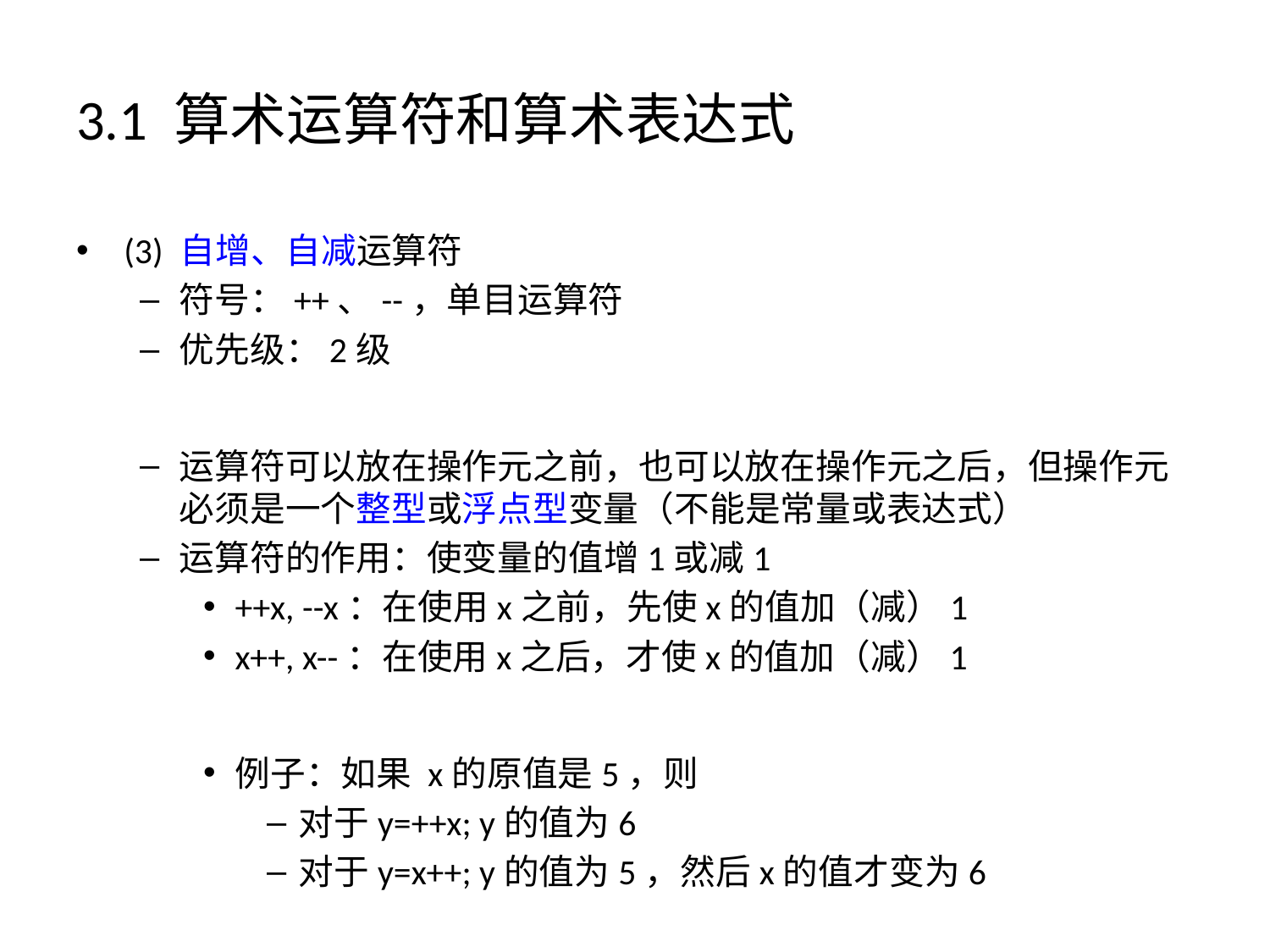

# 3.1 算术运算符和算术表达式
(3) 自增、自减运算符
符号：++、--，单目运算符
优先级：2级

运算符可以放在操作元之前，也可以放在操作元之后，但操作元必须是一个整型或浮点型变量（不能是常量或表达式）
运算符的作用：使变量的值增1或减1
++x, --x：在使用x之前，先使x的值加（减）1
x++, x--：在使用x之后，才使x的值加（减）1

例子：如果 x的原值是5，则
对于y=++x; y的值为6
对于y=x++; y的值为5，然后x的值才变为6